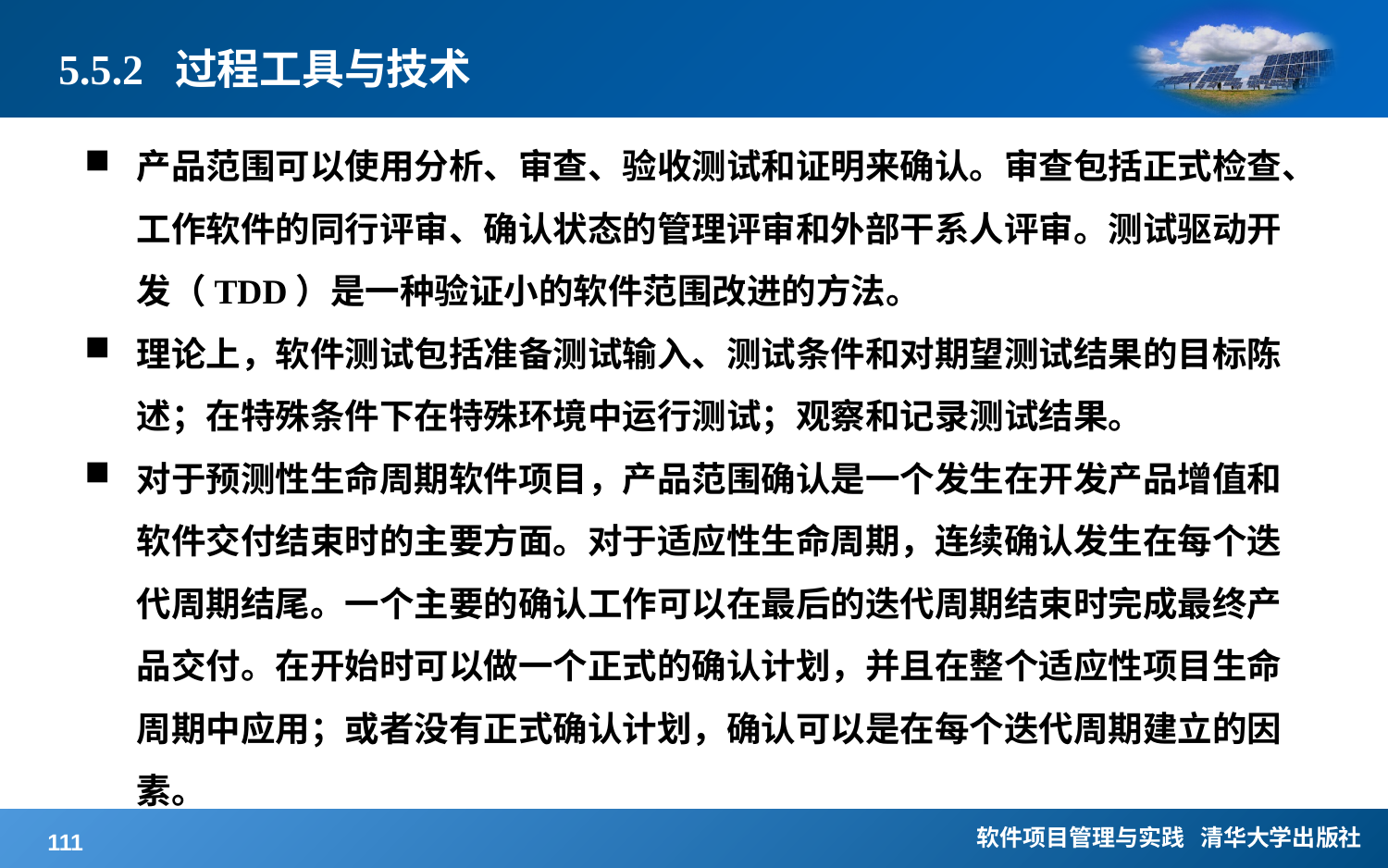

# 5.5.2  过程工具与技术
产品范围可以使用分析、审查、验收测试和证明来确认。审查包括正式检查、工作软件的同行评审、确认状态的管理评审和外部干系人评审。测试驱动开发（TDD）是一种验证小的软件范围改进的方法。
理论上，软件测试包括准备测试输入、测试条件和对期望测试结果的目标陈述；在特殊条件下在特殊环境中运行测试；观察和记录测试结果。
对于预测性生命周期软件项目，产品范围确认是一个发生在开发产品增值和软件交付结束时的主要方面。对于适应性生命周期，连续确认发生在每个迭代周期结尾。一个主要的确认工作可以在最后的迭代周期结束时完成最终产品交付。在开始时可以做一个正式的确认计划，并且在整个适应性项目生命周期中应用；或者没有正式确认计划，确认可以是在每个迭代周期建立的因素。